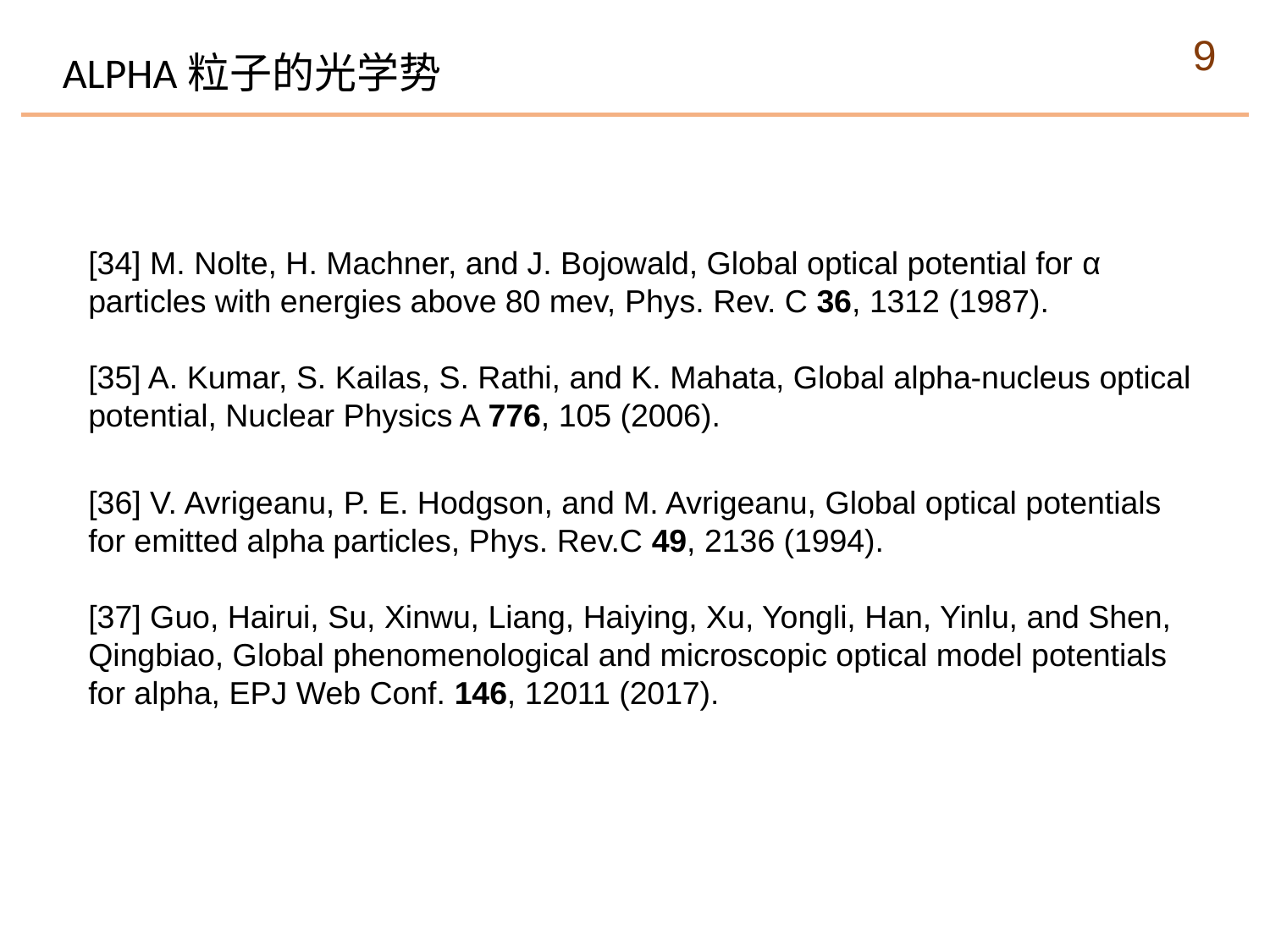

9
ALPHA粒子的光学势
[34] M. Nolte, H. Machner, and J. Bojowald, Global optical potential for α particles with energies above 80 mev, Phys. Rev. C 36, 1312 (1987).
[35] A. Kumar, S. Kailas, S. Rathi, and K. Mahata, Global alpha-nucleus optical potential, Nuclear Physics A 776, 105 (2006).
[36] V. Avrigeanu, P. E. Hodgson, and M. Avrigeanu, Global optical potentials for emitted alpha particles, Phys. Rev.C 49, 2136 (1994).
[37] Guo, Hairui, Su, Xinwu, Liang, Haiying, Xu, Yongli, Han, Yinlu, and Shen, Qingbiao, Global phenomenological and microscopic optical model potentials for alpha, EPJ Web Conf. 146, 12011 (2017).